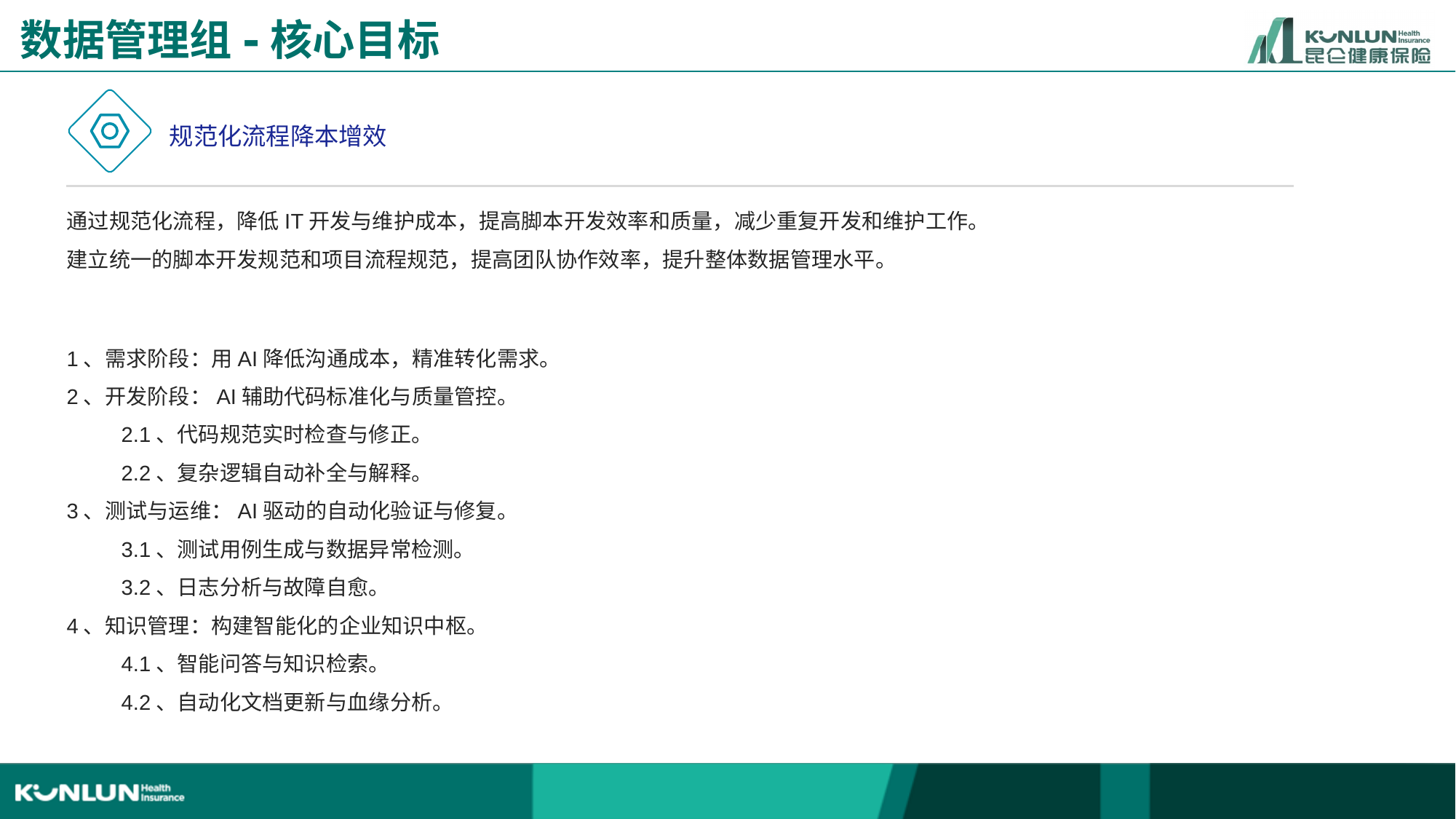

数据管理组-核心目标
规范化流程降本增效

通过规范化流程，降低IT开发与维护成本，提高脚本开发效率和质量，减少重复开发和维护工作。
建立统一的脚本开发规范和项目流程规范，提高团队协作效率，提升整体数据管理水平。
1、需求阶段：用AI降低沟通成本，精准转化需求。
2、开发阶段：AI辅助代码标准化与质量管控。
2.1、​代码规范实时检查与修正。
2.2、​复杂逻辑自动补全与解释。
3、测试与运维：AI驱动的自动化验证与修复。
3.1、​测试用例生成与数据异常检测。
3.2、​日志分析与故障自愈。
4、​知识管理：构建智能化的企业知识中枢。
4.1、智能问答与知识检索。
4.2、自动化文档更新与血缘分析。